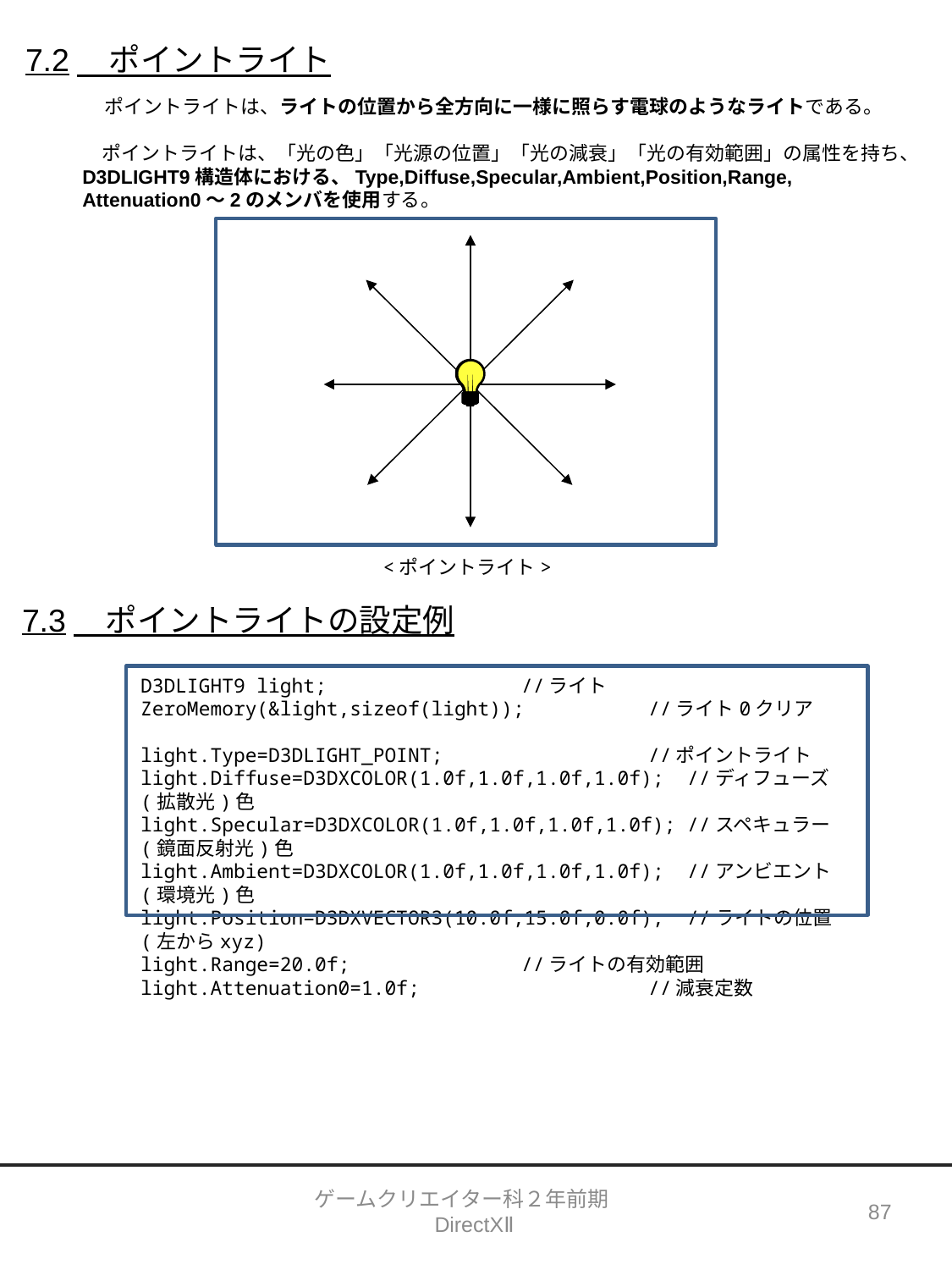

7.2　ポイントライト
　ポイントライトは、ライトの位置から全方向に一様に照らす電球のようなライトである。
　ポイントライトは、「光の色」「光源の位置」「光の減衰」「光の有効範囲」の属性を持ち、
D3DLIGHT9構造体における、Type,Diffuse,Specular,Ambient,Position,Range,
Attenuation0～2のメンバを使用する。

<ポイントライト>
7.3　ポイントライトの設定例

D3DLIGHT9 light;		//ライト
ZeroMemory(&light,sizeof(light));	//ライト0クリア

light.Type=D3DLIGHT_POINT;		//ポイントライト
light.Diffuse=D3DXCOLOR(1.0f,1.0f,1.0f,1.0f);  //ディフューズ(拡散光)色
light.Specular=D3DXCOLOR(1.0f,1.0f,1.0f,1.0f); //スペキュラー(鏡面反射光)色
light.Ambient=D3DXCOLOR(1.0f,1.0f,1.0f,1.0f);  //アンビエント(環境光)色
light.Position=D3DXVECTOR3(10.0f,15.0f,0.0f);  //ライトの位置(左からxyz)
light.Range=20.0f;		//ライトの有効範囲
light.Attenuation0=1.0f;		//減衰定数
ゲームクリエイター科２年前期　DirectXⅡ
87